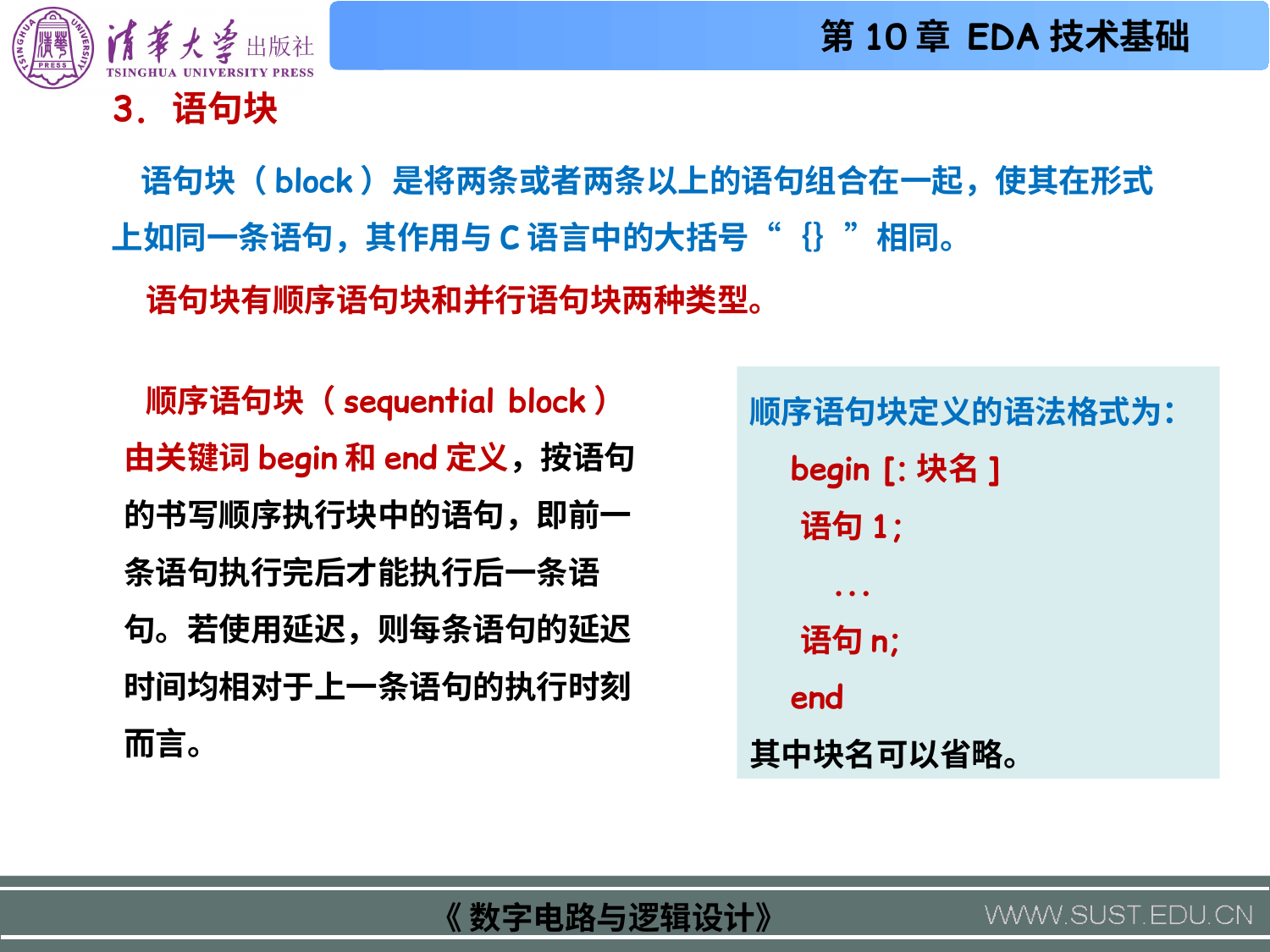

3. 语句块
   语句块（block）是将两条或者两条以上的语句组合在一起，使其在形式上如同一条语句，其作用与C语言中的大括号“｛｝”相同。
  语句块有顺序语句块和并行语句块两种类型。
  顺序语句块（sequential block）由关键词begin和end定义，按语句的书写顺序执行块中的语句，即前一条语句执行完后才能执行后一条语句。若使用延迟，则每条语句的延迟时间均相对于上一条语句的执行时刻而言。
顺序语句块定义的语法格式为：
   begin [:块名]
      语句1;
      ...
      语句n;
   end
其中块名可以省略。